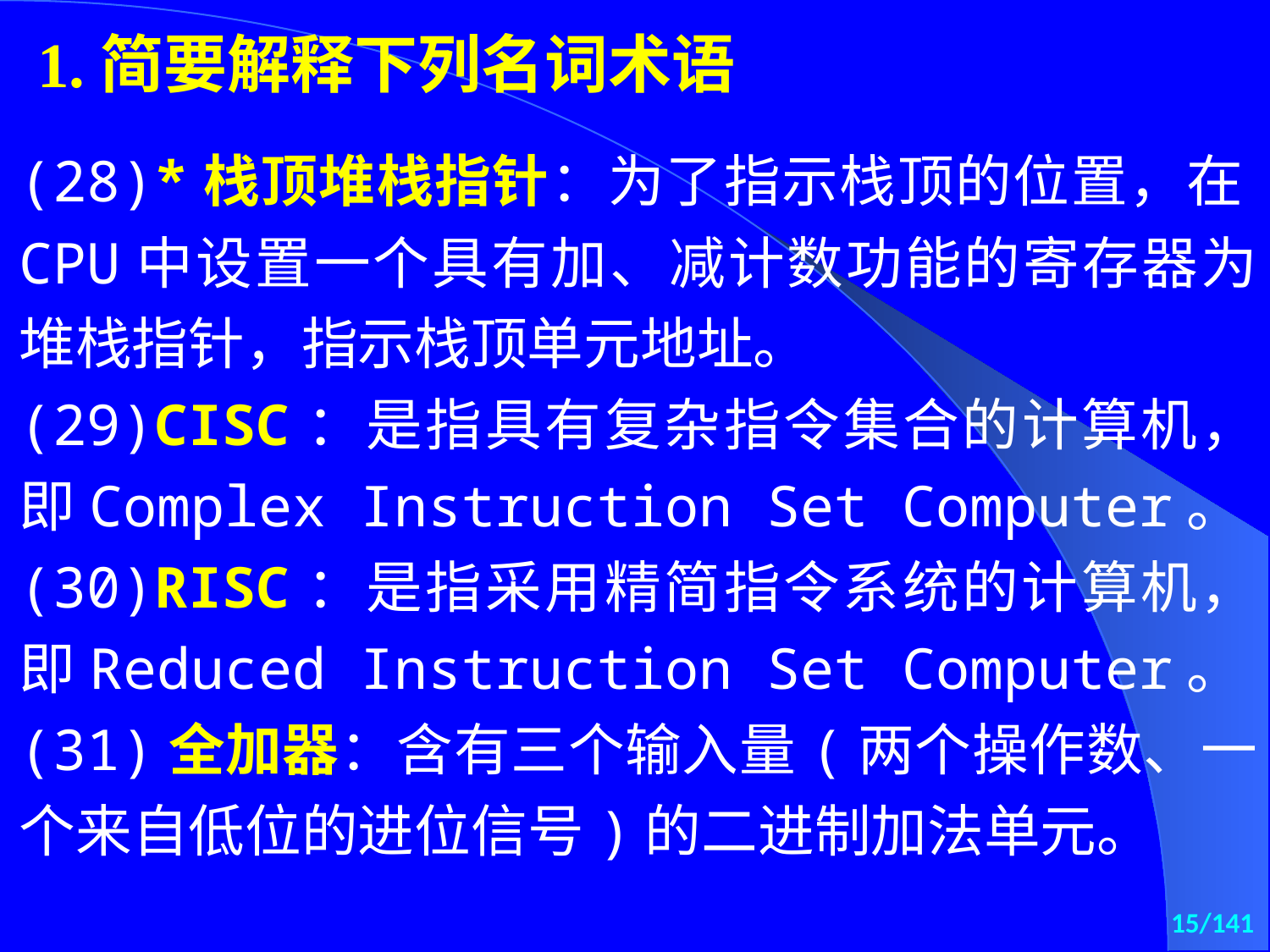

1.简要解释下列名词术语
(28)*栈顶堆栈指针：为了指示栈顶的位置，在CPU中设置一个具有加、减计数功能的寄存器为堆栈指针，指示栈顶单元地址。
(29)CISC：是指具有复杂指令集合的计算机，即Complex Instruction Set Computer。
(30)RISC：是指采用精简指令系统的计算机，即Reduced Instruction Set Computer。
(31)全加器：含有三个输入量(两个操作数、一个来自低位的进位信号)的二进制加法单元。
15/141